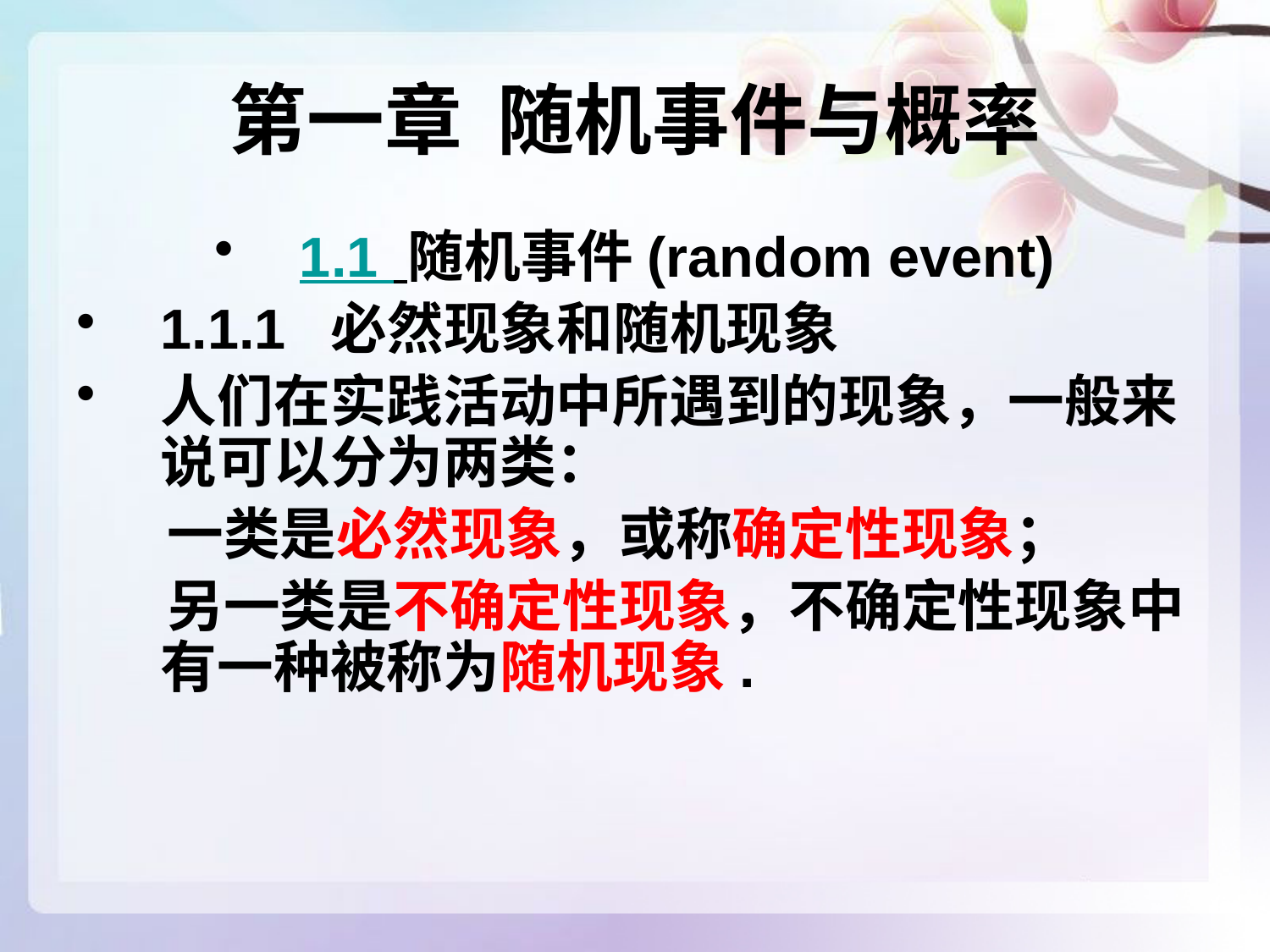

# 第一章  随机事件与概率
1.1  随机事件(random event)
1.1.1  必然现象和随机现象
人们在实践活动中所遇到的现象，一般来说可以分为两类：
      一类是必然现象，或称确定性现象；
      另一类是不确定性现象，不确定性现象中有一种被称为随机现象.